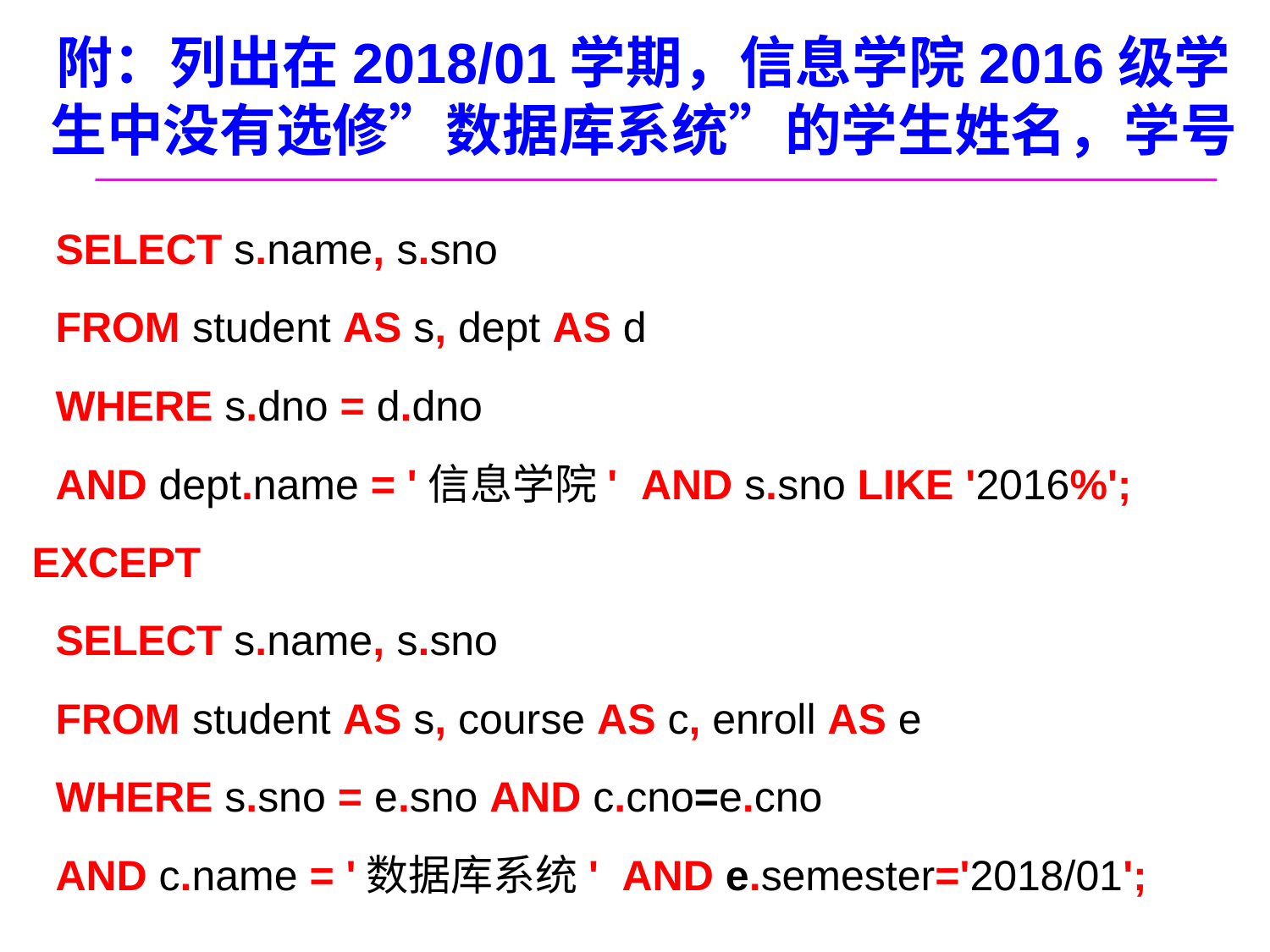

# 附：列出在2018/01学期，信息学院2016级学生中没有选修”数据库系统”的学生姓名，学号
   SELECT s.name, s.sno
   FROM student AS s, dept AS d
   WHERE s.dno = d.dno
   AND dept.name = '信息学院'  AND s.sno LIKE '2016%';
 EXCEPT
   SELECT s.name, s.sno
   FROM student AS s, course AS c, enroll AS e
   WHERE s.sno = e.sno AND c.cno=e.cno
   AND c.name = '数据库系统'  AND e.semester='2018/01';